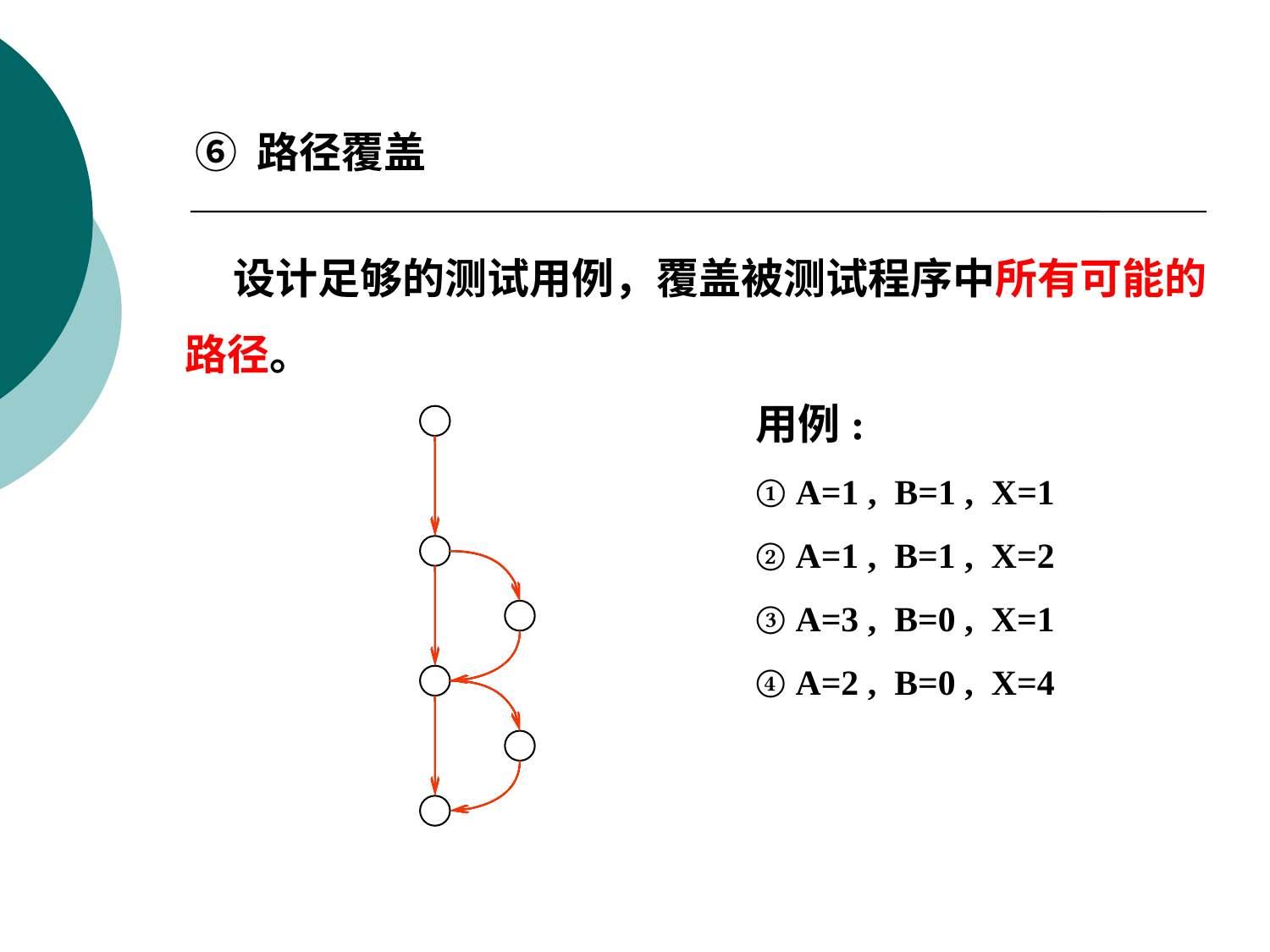

⑥ 路径覆盖
    设计足够的测试用例，覆盖被测试程序中所有可能的路径。
用例:
① A=1 ,  B=1 ,  X=1
② A=1 ,  B=1 ,  X=2
③ A=3 ,  B=0 ,  X=1
④ A=2 ,  B=0 ,  X=4